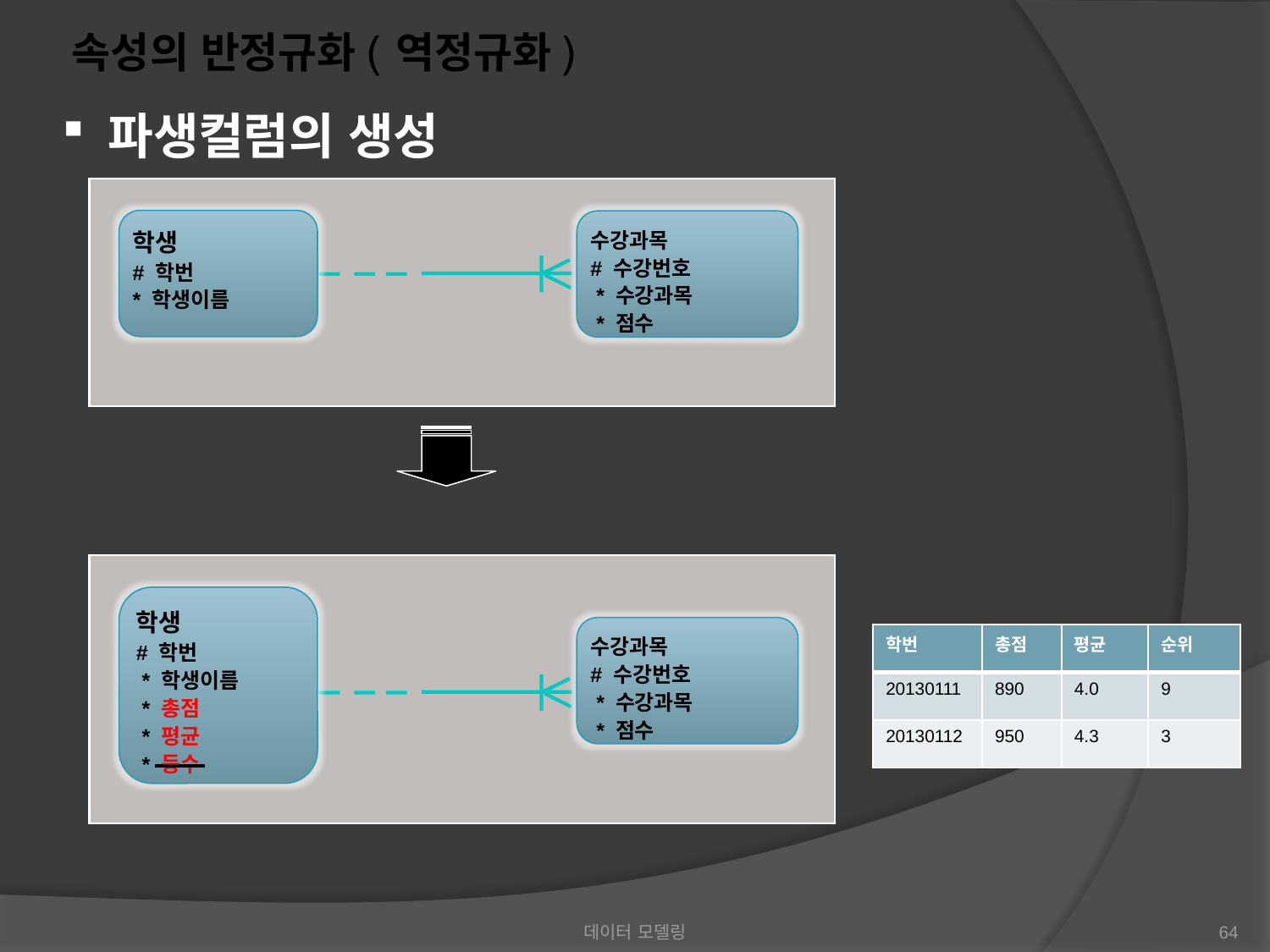

속성의 반정규화(역정규화)
 파생컬럼의 생성

학생
# 학번
* 학생이름
수강과목
# 수강번호
 * 수강과목
 * 점수

학생
# 학번
 * 학생이름
 * 총점
 * 평균
 * 등수
수강과목
# 수강번호
 * 수강과목
 * 점수
| 학번 | 총점 | 평균 | 순위 |
| --- | --- | --- | --- |
| 20130111 | 890 | 4.0 | 9 |
| 20130112 | 950 | 4.3 | 3 |

데이터 모델링
64